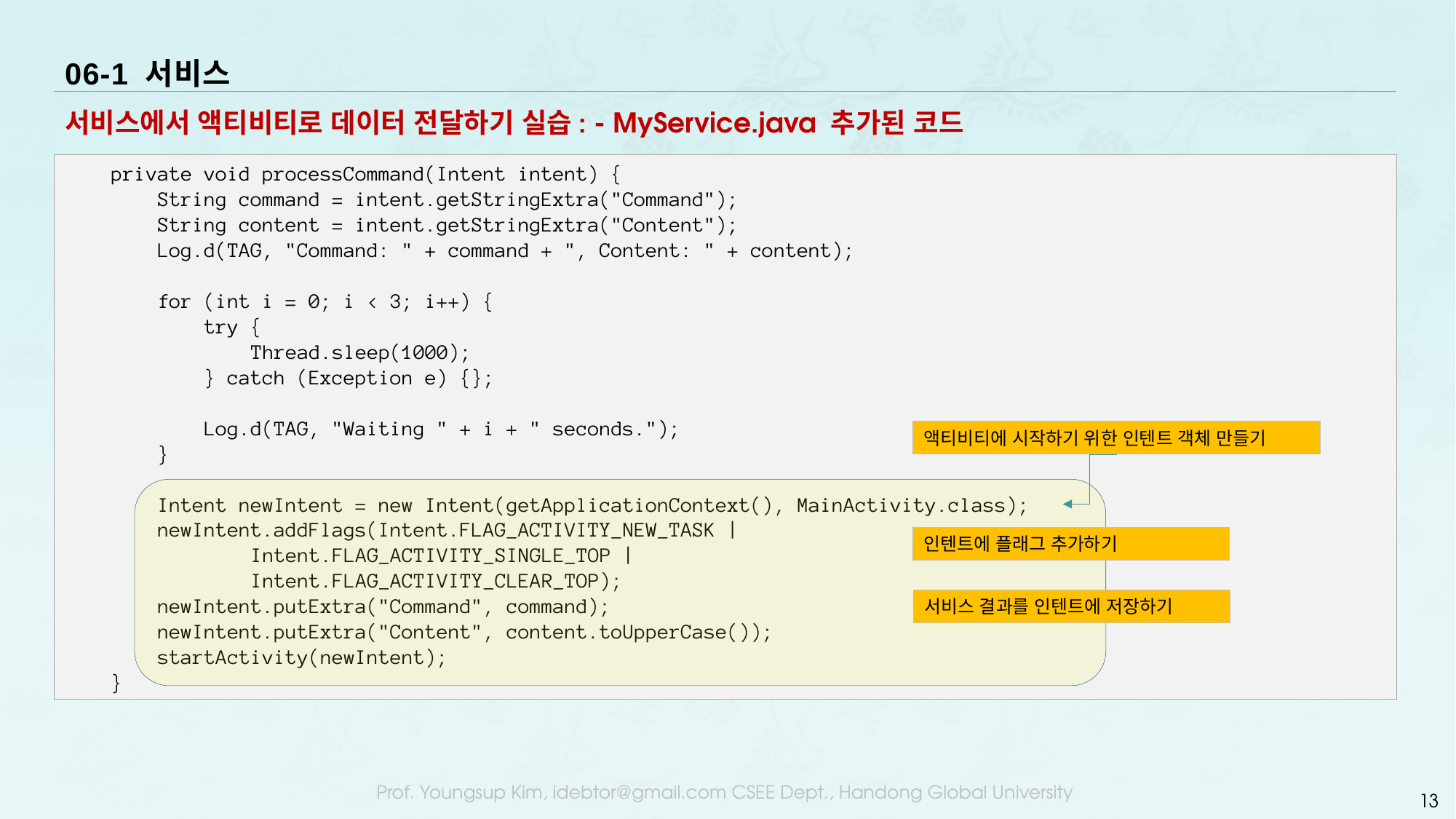

# 06-1 서비스
서비스에서 액티비티로 데이터 전달하기 실습: - MyService.java 추가된 코드

    private void processCommand(Intent intent) {
        String command = intent.getStringExtra("Command");
        String content = intent.getStringExtra("Content");
        Log.d(TAG, "Command: " + command + ", Content: " + content);

        for (int i = 0; i < 3; i++) {
            try {
                Thread.sleep(1000);
            } catch (Exception e) {};

            Log.d(TAG, "Waiting " + i + " seconds.");
        }

        Intent newIntent = new Intent(getApplicationContext(), MainActivity.class);
        newIntent.addFlags(Intent.FLAG_ACTIVITY_NEW_TASK |
                Intent.FLAG_ACTIVITY_SINGLE_TOP |
                Intent.FLAG_ACTIVITY_CLEAR_TOP);
        newIntent.putExtra("Command", command);
        newIntent.putExtra("Content", content.toUpperCase());
        startActivity(newIntent);
    }
액티비티에 시작하기 위한 인텐트 객체 만들기

인텐트에 플래그 추가하기
서비스 결과를 인텐트에 저장하기
13